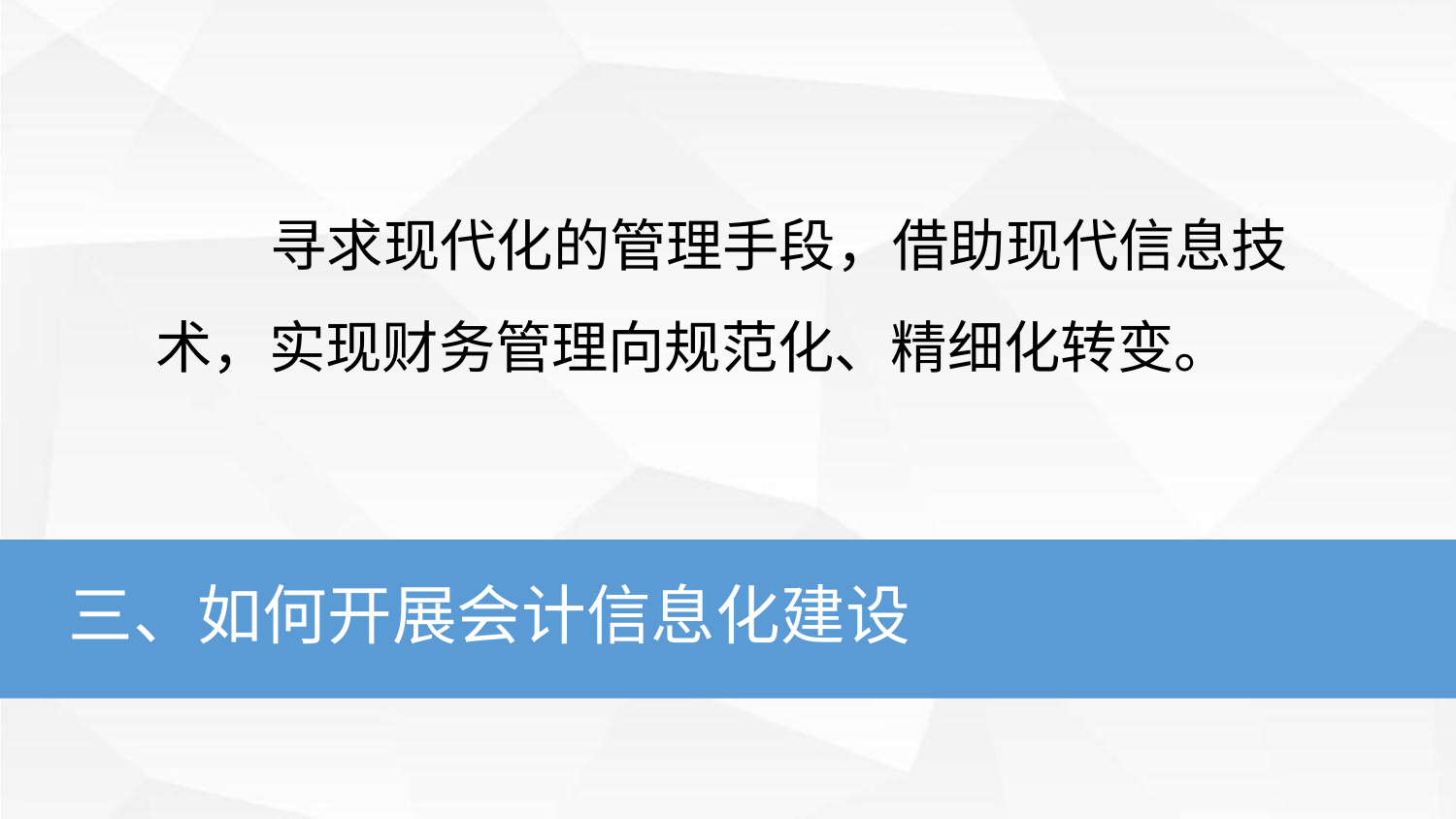

寻求现代化的管理手段，借助现代信息技术，实现财务管理向规范化、精细化转变。

三、如何开展会计信息化建设